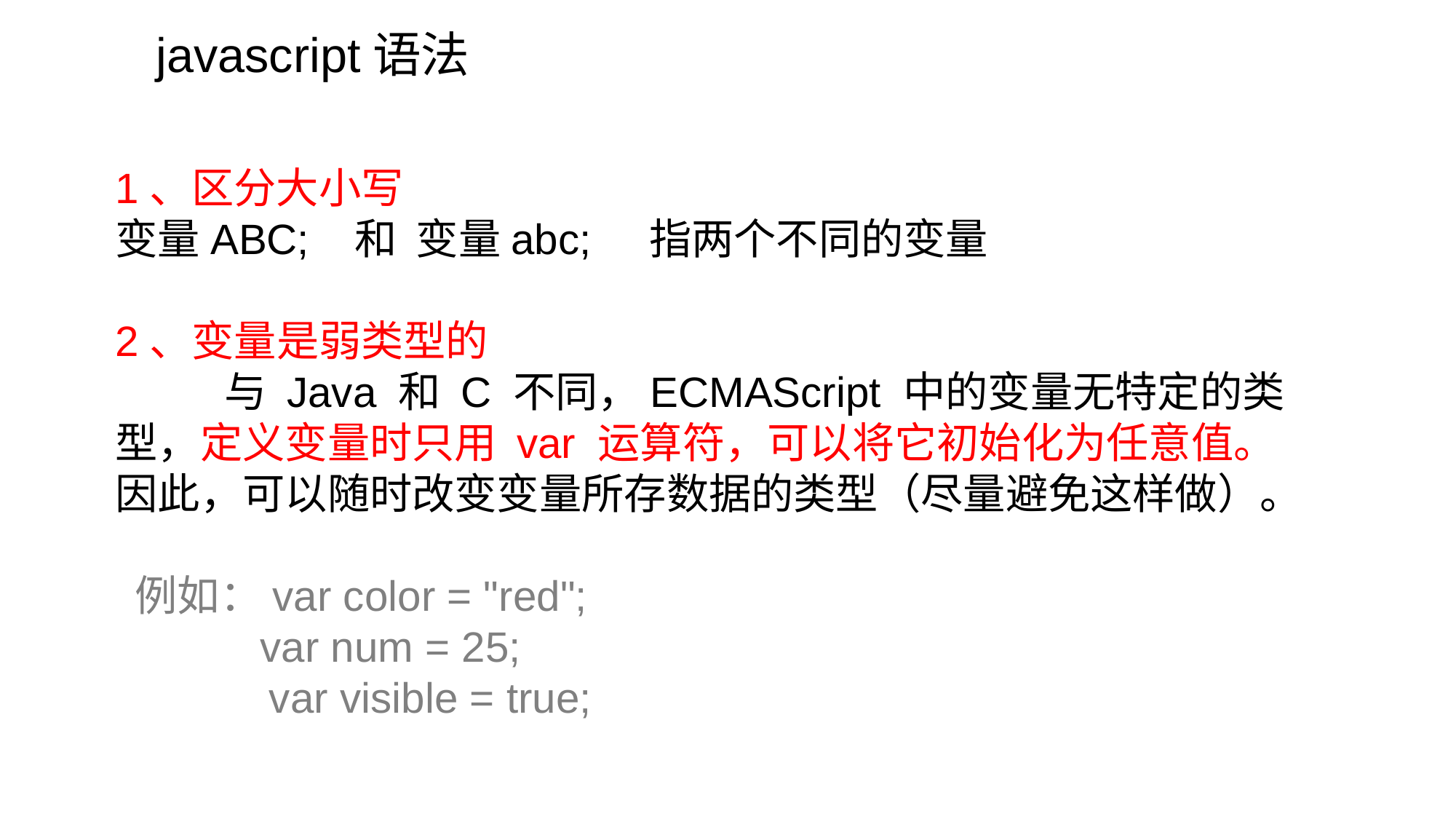

javascript语法
1、区分大小写
变量ABC;   和  变量abc;    指两个不同的变量

2、变量是弱类型的
	与 Java 和 C 不同，ECMAScript 中的变量无特定的类型，定义变量时只用 var 运算符，可以将它初始化为任意值。
因此，可以随时改变变量所存数据的类型（尽量避免这样做）。

 例如：var color = "red";
	   var num = 25;
             var visible = true;